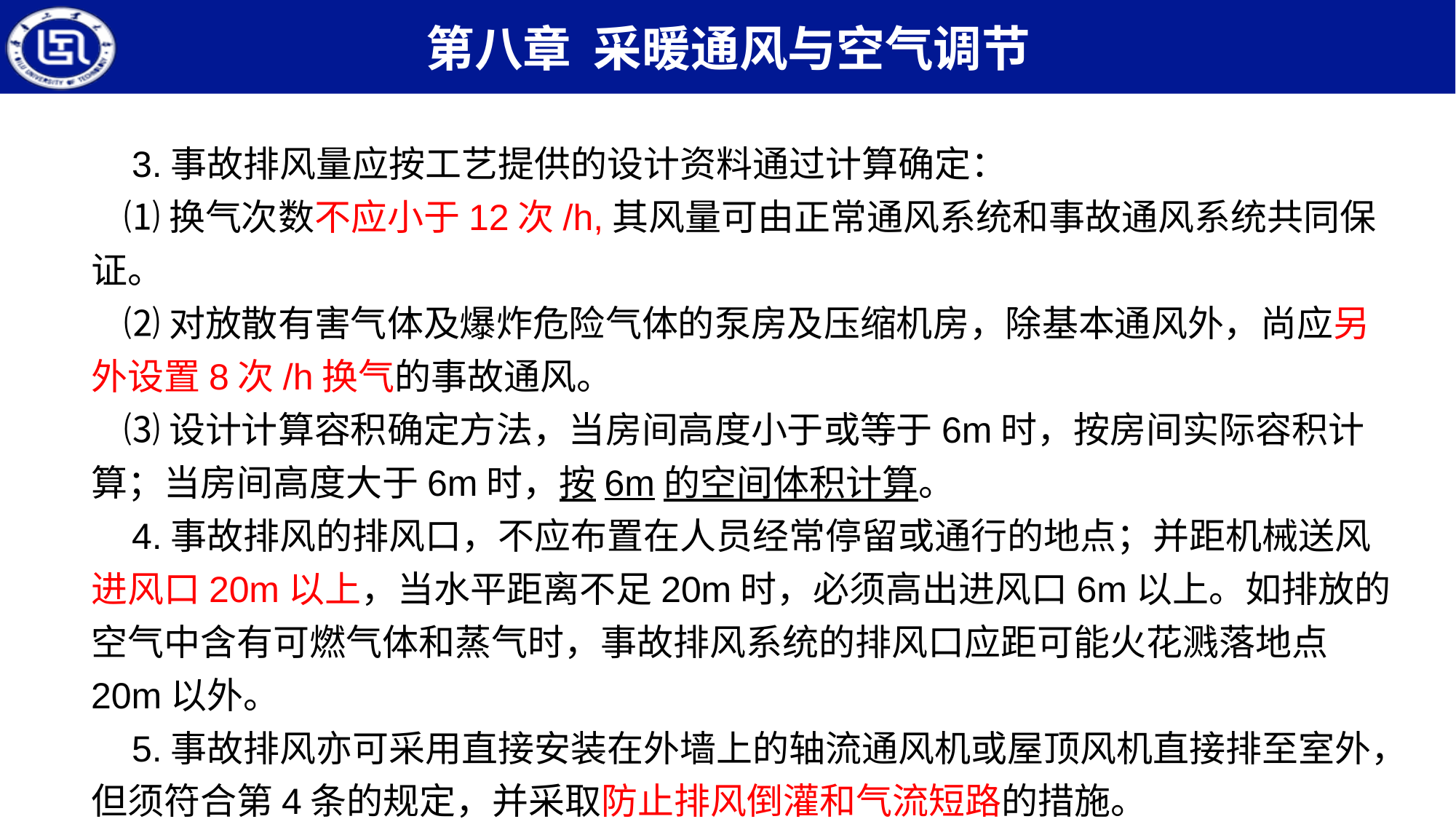

3.事故排风量应按工艺提供的设计资料通过计算确定：
    ⑴换气次数不应小于12次/h,其风量可由正常通风系统和事故通风系统共同保证。
    ⑵对放散有害气体及爆炸危险气体的泵房及压缩机房，除基本通风外，尚应另外设置8次/h换气的事故通风。
    ⑶设计计算容积确定方法，当房间高度小于或等于6m时，按房间实际容积计算；当房间高度大于6m时，按6m的空间体积计算。
    4.事故排风的排风口，不应布置在人员经常停留或通行的地点；并距机械送风进风口20m以上，当水平距离不足20m时，必须高出进风口6m以上。如排放的空气中含有可燃气体和蒸气时，事故排风系统的排风口应距可能火花溅落地点20m以外。
    5.事故排风亦可采用直接安装在外墙上的轴流通风机或屋顶风机直接排至室外，但须符合第4条的规定，并采取防止排风倒灌和气流短路的措施。